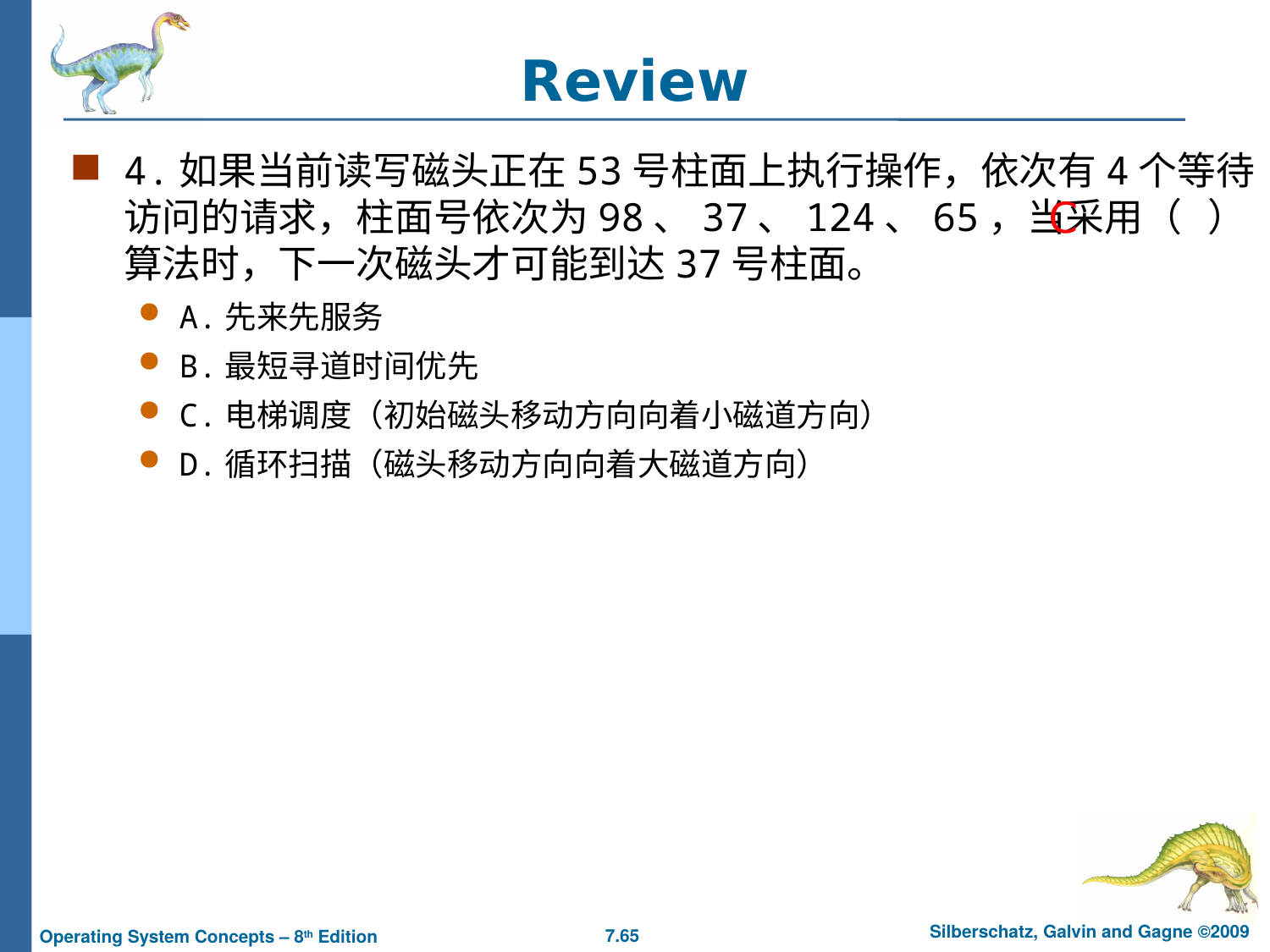

# Review
4.如果当前读写磁头正在53号柱面上执行操作，依次有4个等待访问的请求，柱面号依次为98、37、124、65，当采用（   ）算法时，下一次磁头才可能到达37号柱面。
A.先来先服务
B.最短寻道时间优先
C.电梯调度（初始磁头移动方向向着小磁道方向）
D.循环扫描（磁头移动方向向着大磁道方向）
C